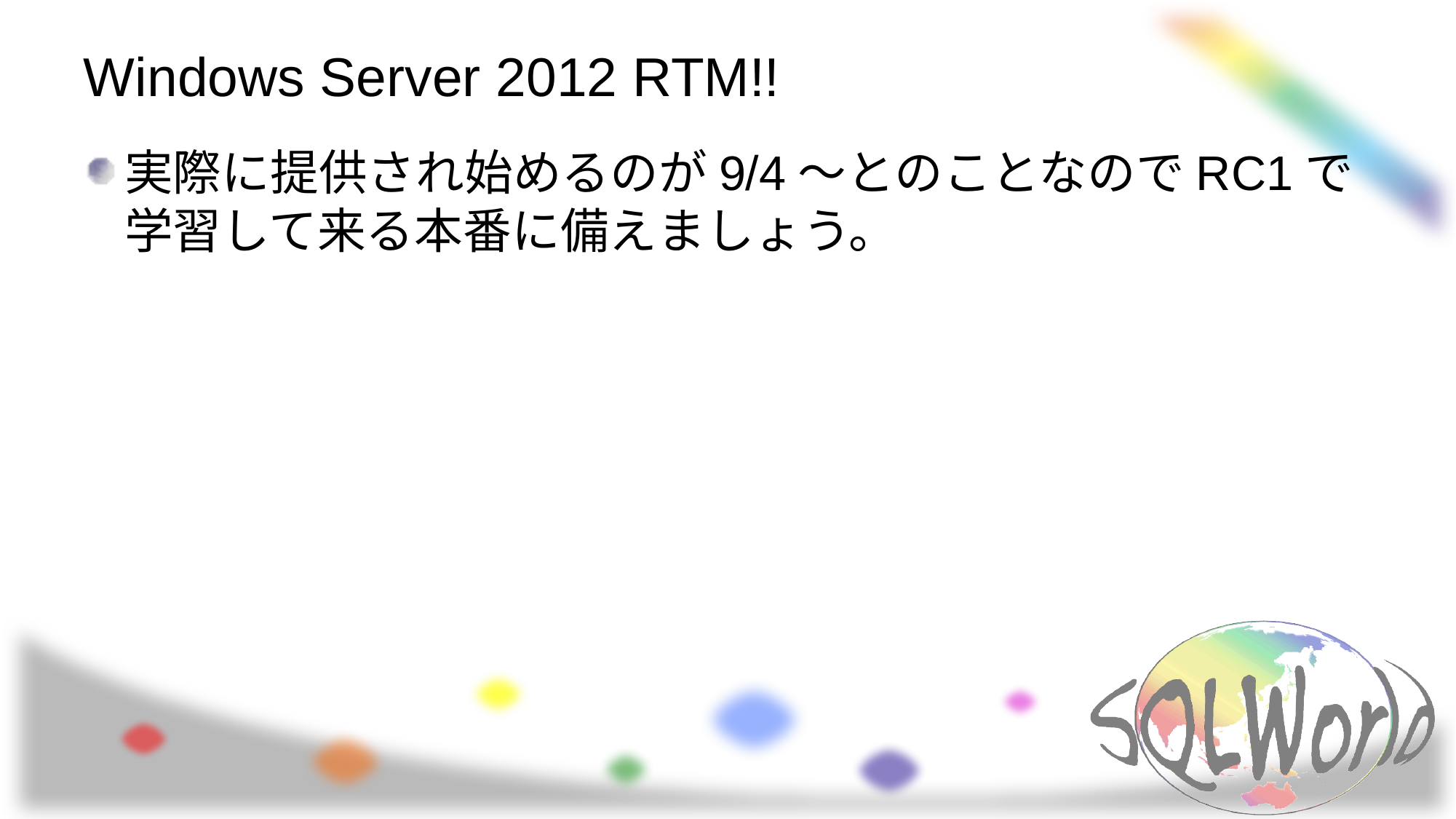

# Windows Server 2012 RTM!!
実際に提供され始めるのが9/4～とのことなのでRC1で学習して来る本番に備えましょう。